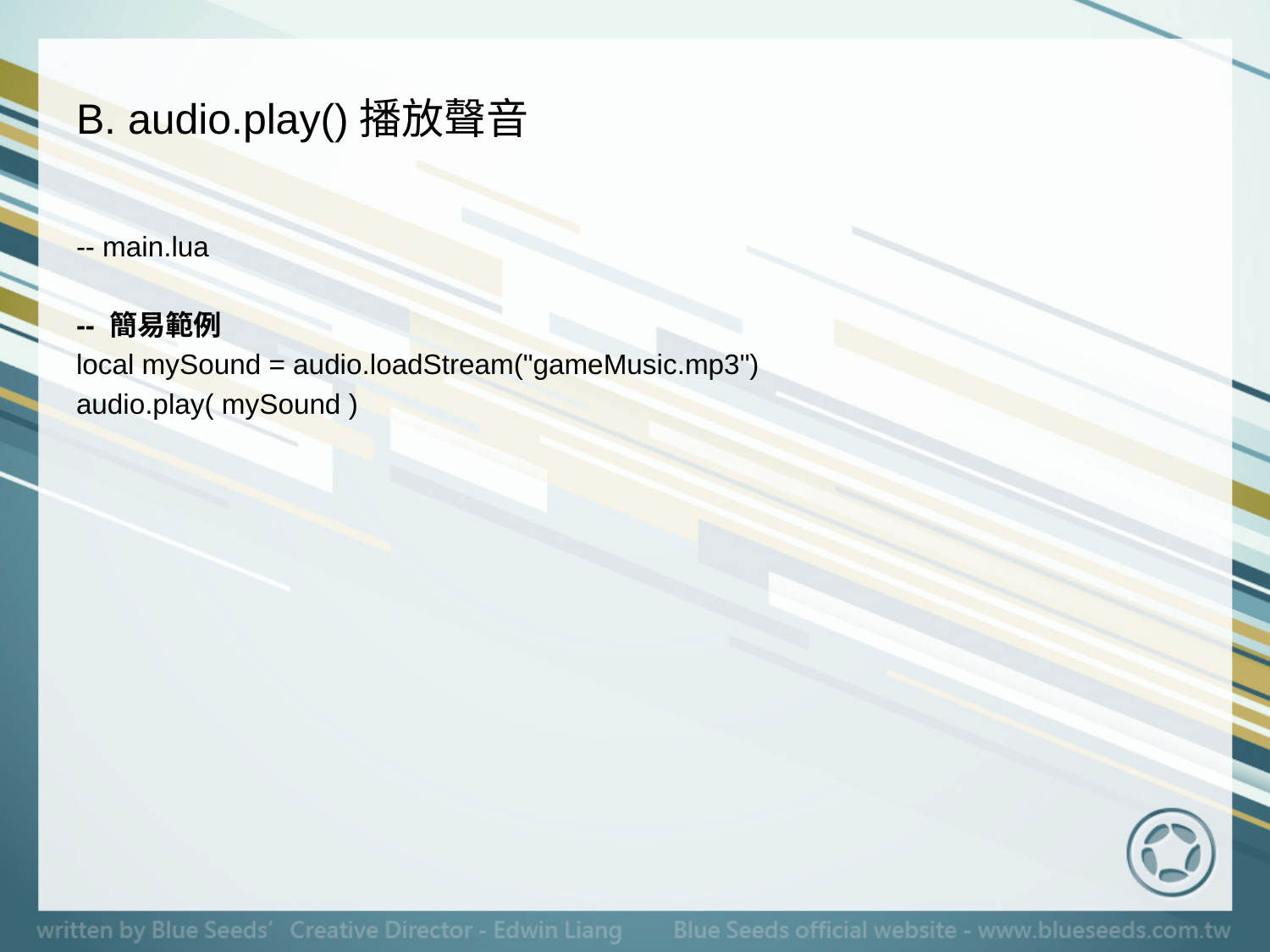

# B. audio.play()播放聲音
-- main.lua

-- 簡易範例
local mySound = audio.loadStream("gameMusic.mp3")
audio.play( mySound )